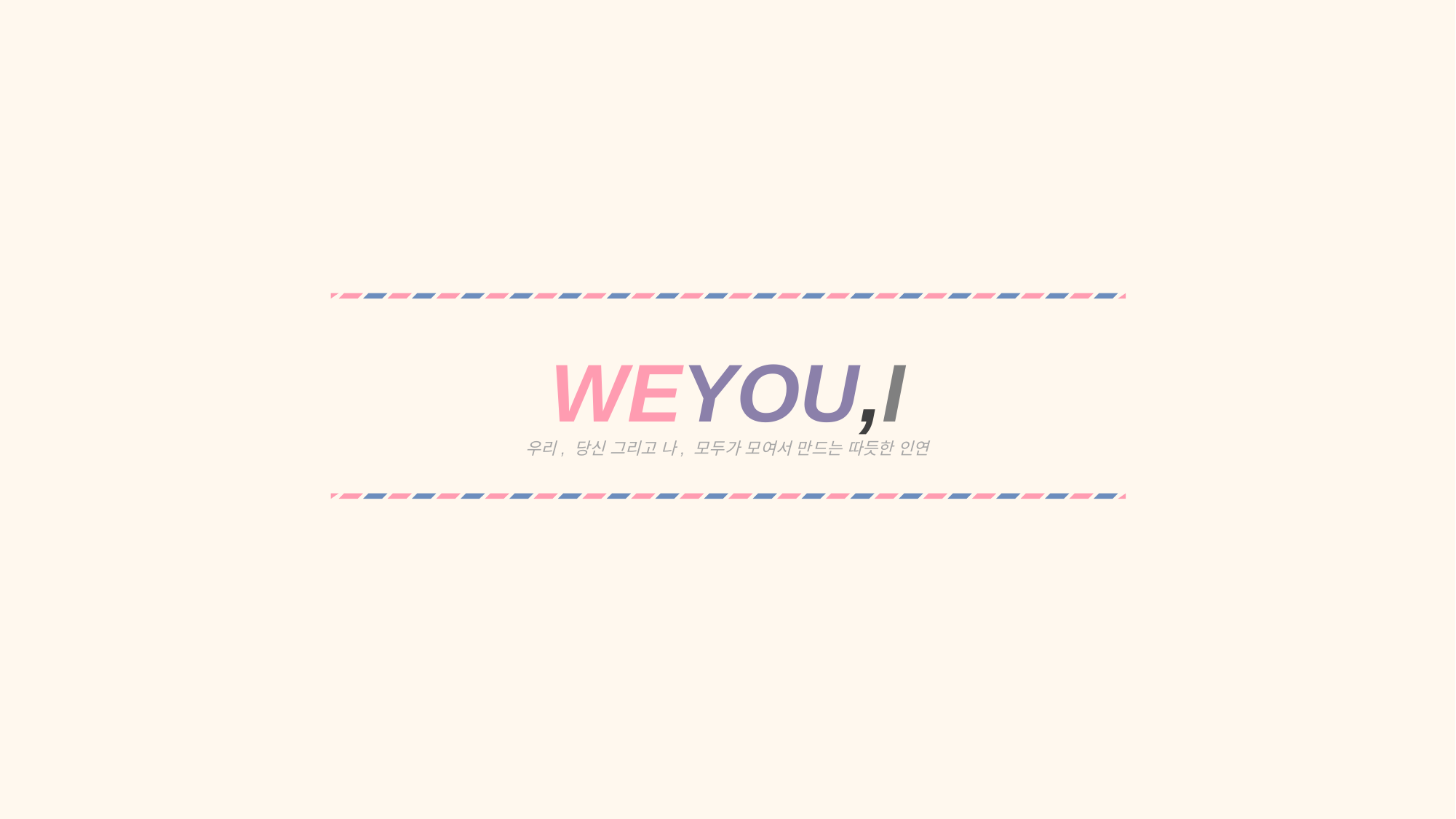

WEYOU,I
우리, 당신 그리고 나, 모두가 모여서 만드는 따듯한 인연